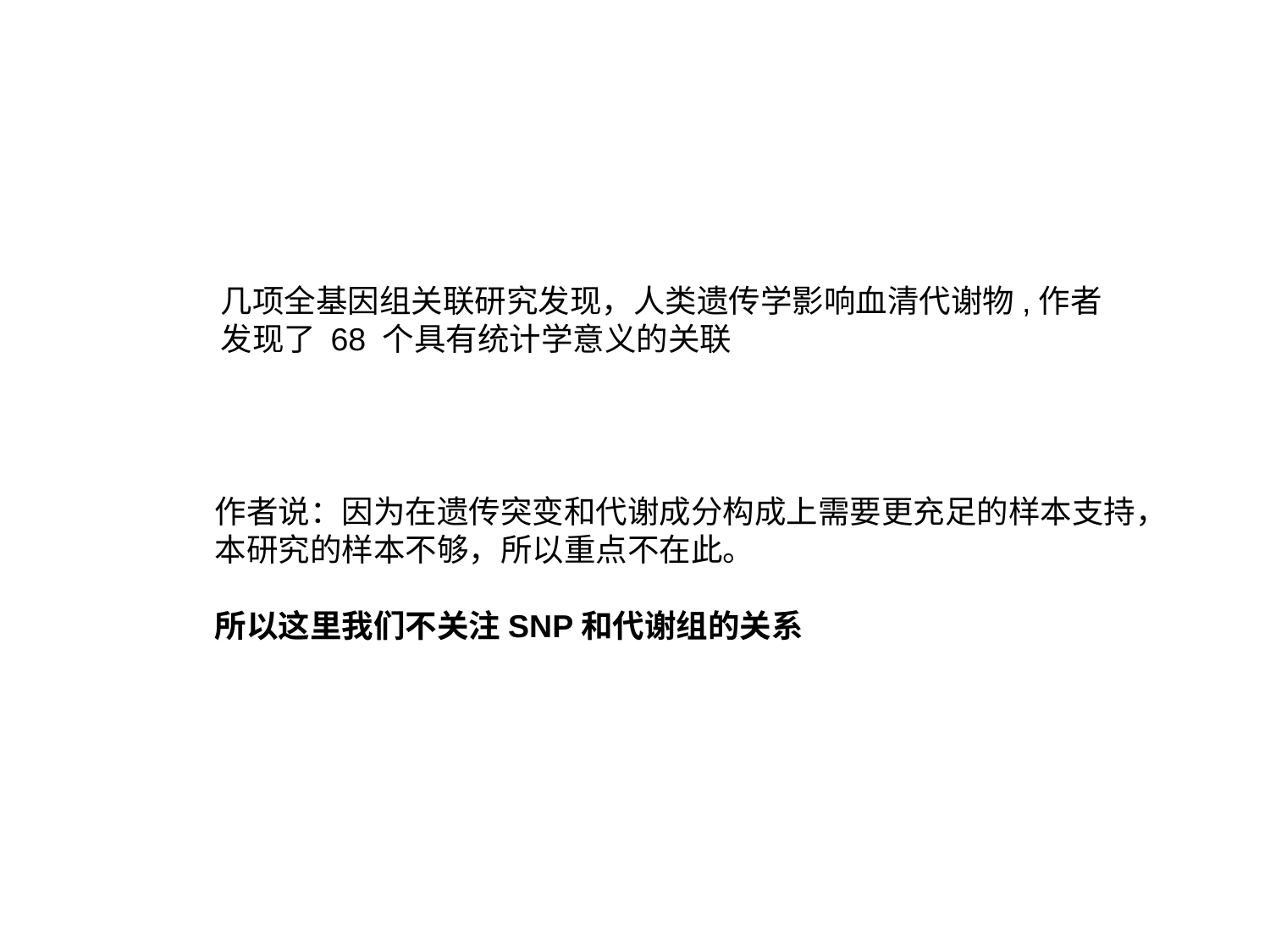

几项全基因组关联研究发现，人类遗传学影响血清代谢物,作者发现了 68 个具有统计学意义的关联
作者说：因为在遗传突变和代谢成分构成上需要更充足的样本支持，
本研究的样本不够，所以重点不在此。

所以这里我们不关注SNP和代谢组的关系